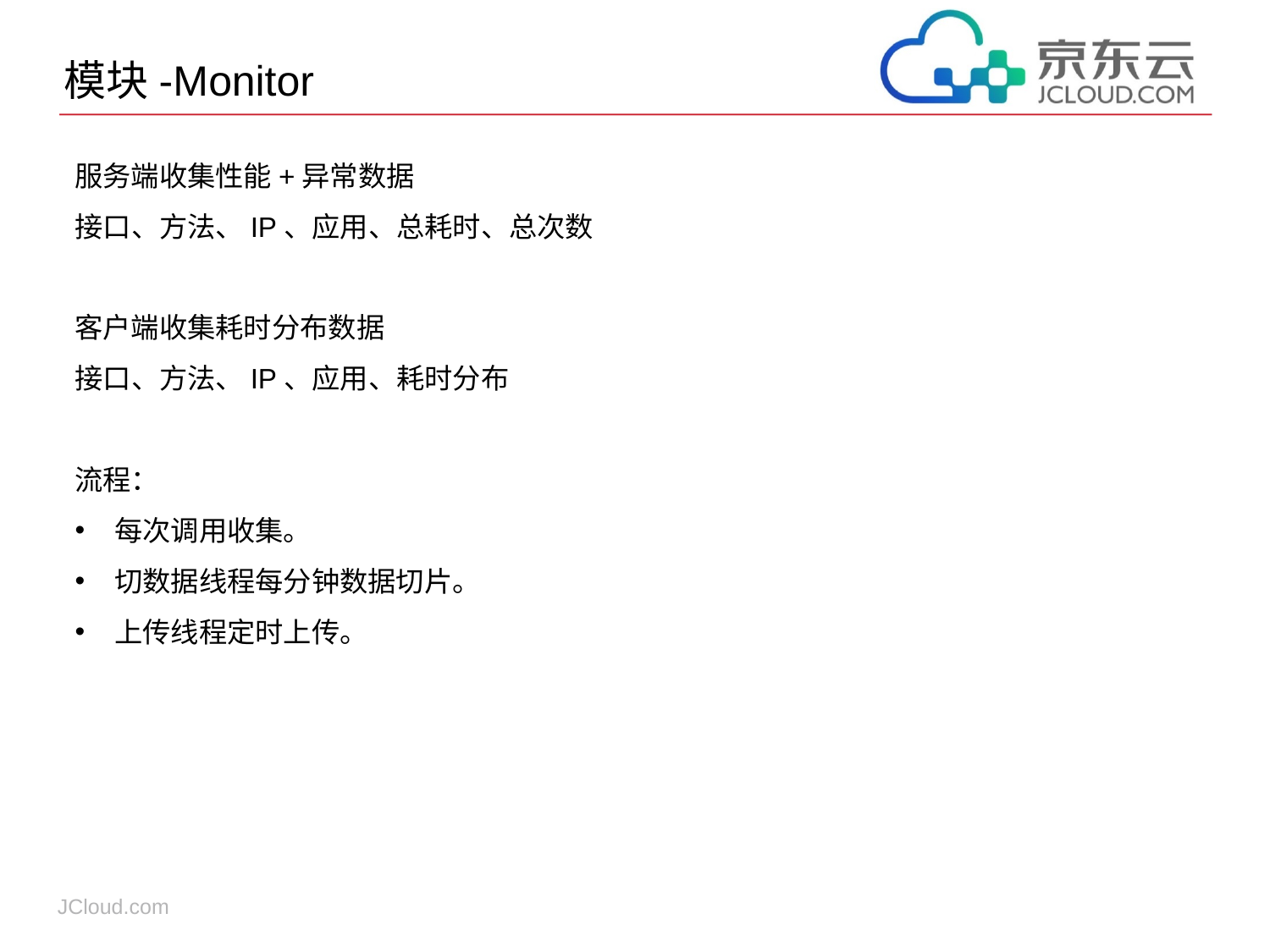

模块-Monitor
服务端收集性能+异常数据
接口、方法、IP、应用、总耗时、总次数

客户端收集耗时分布数据
接口、方法、IP、应用、耗时分布

流程：
每次调用收集。
切数据线程每分钟数据切片。
上传线程定时上传。